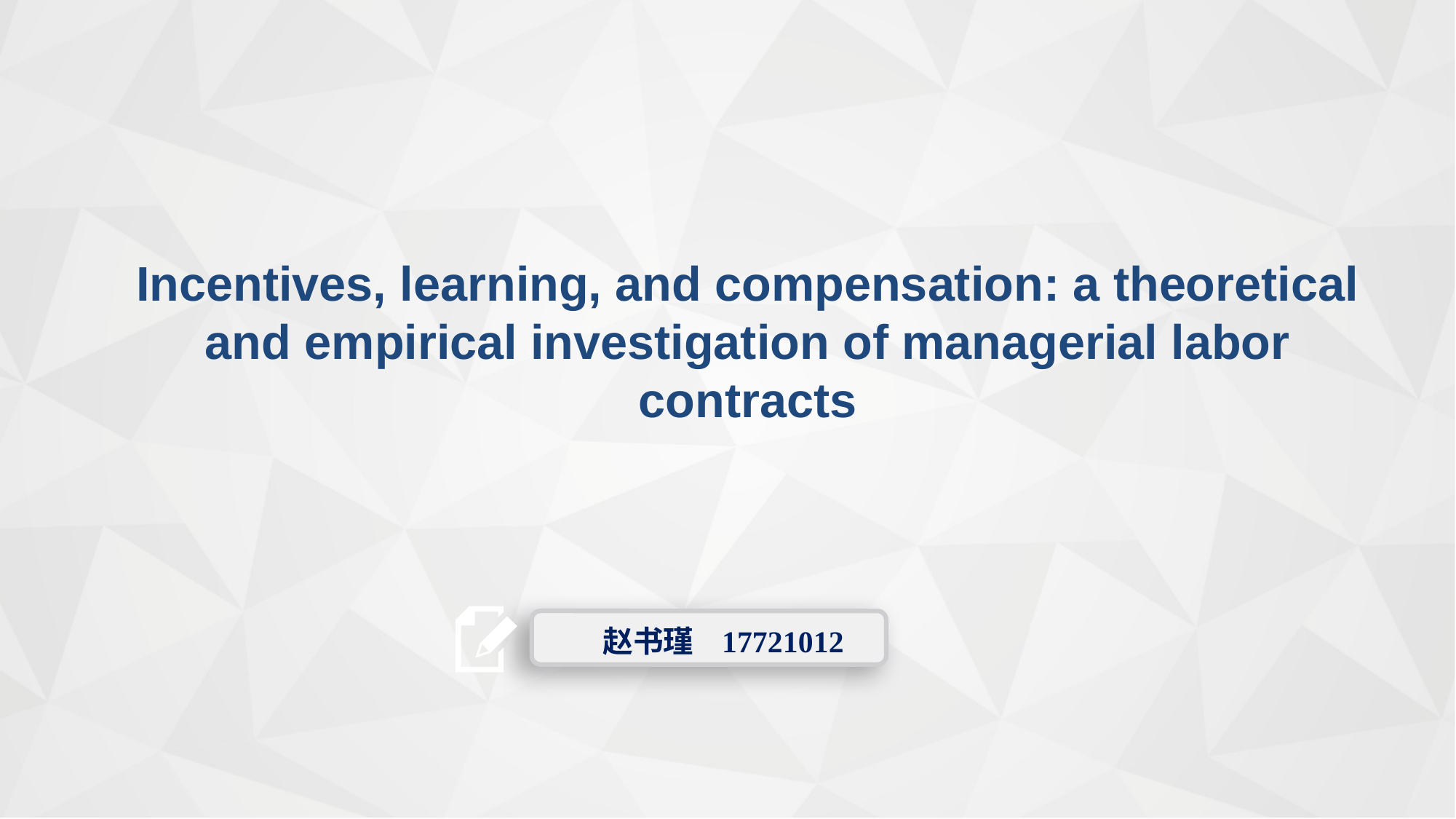

Incentives, learning, and compensation: a theoretical and empirical investigation of managerial labor contracts

赵书瑾   17721012